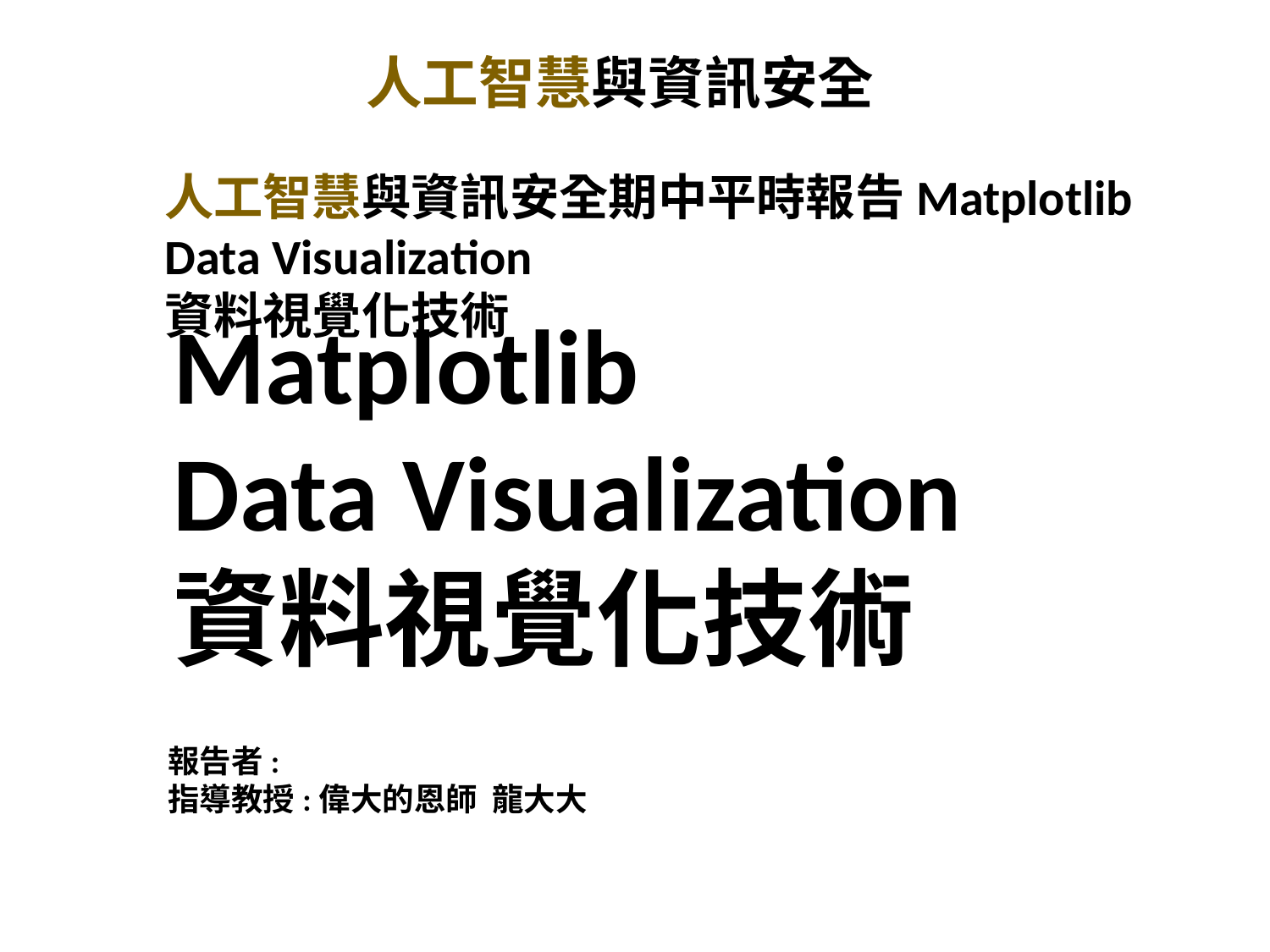

# 人工智慧與資訊安全
人工智慧與資訊安全期中平時報告Matplotlib
Data Visualization
資料視覺化技術

Matplotlib
Data Visualization
資料視覺化技術
報告者:
指導教授:偉大的恩師  龍大大